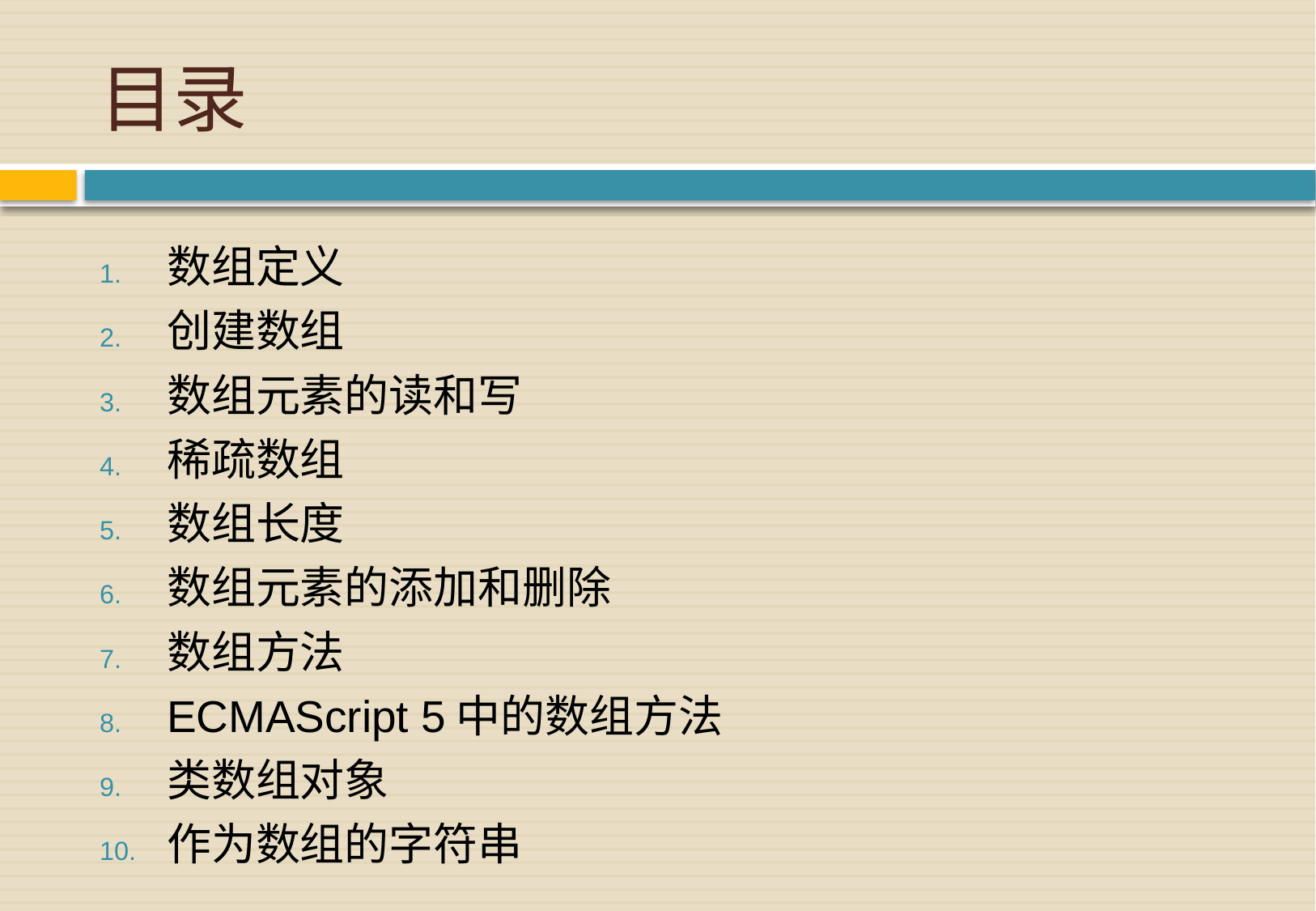

# 目录
数组定义
创建数组
数组元素的读和写
稀疏数组
数组长度
数组元素的添加和删除
数组方法
ECMAScript 5中的数组方法
类数组对象
作为数组的字符串